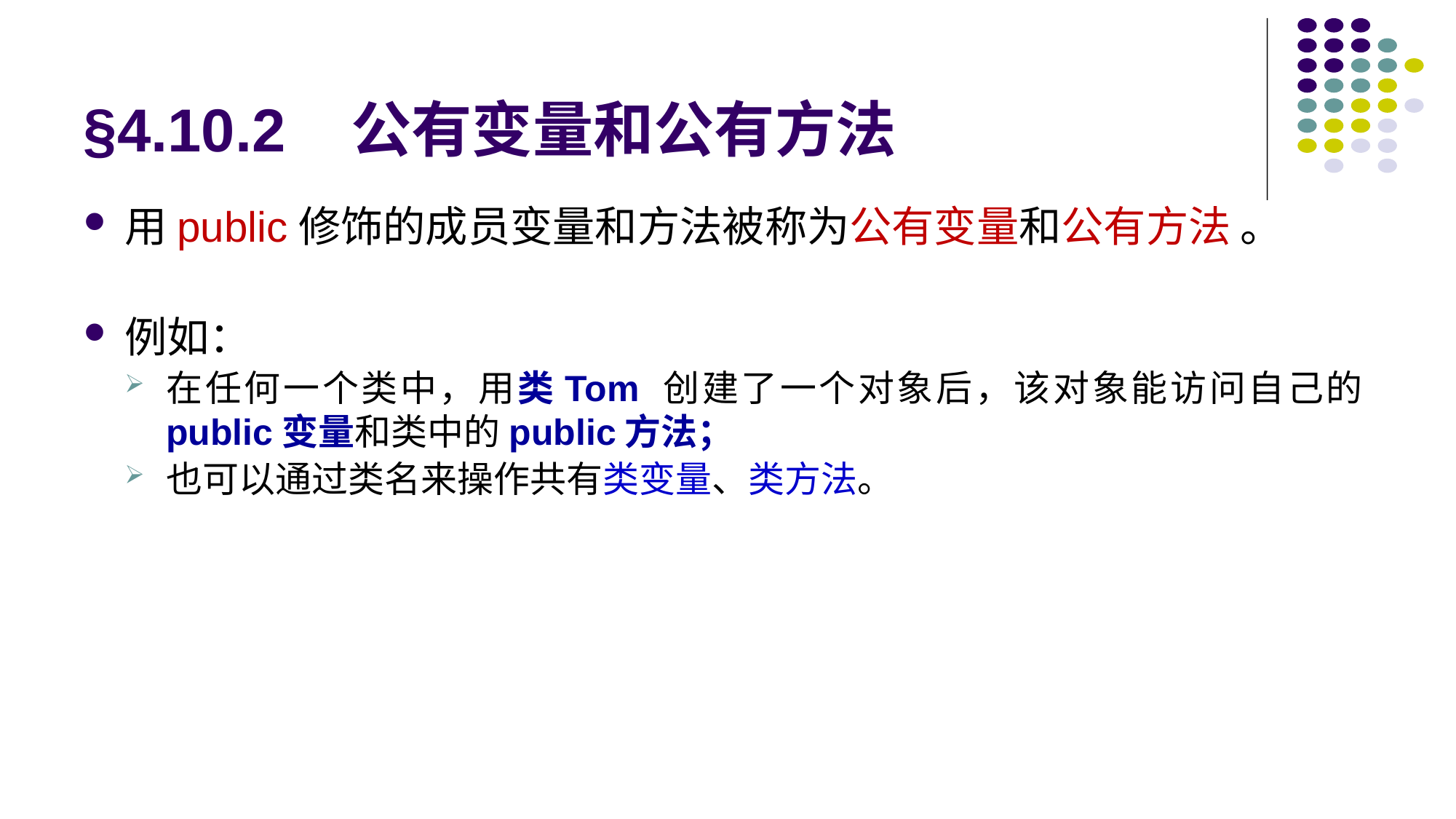

# §4.10.2   公有变量和公有方法
用public修饰的成员变量和方法被称为公有变量和公有方法 。

例如：
在任何一个类中，用类Tom 创建了一个对象后，该对象能访问自己的public变量和类中的public方法；
也可以通过类名来操作共有类变量、类方法。

115